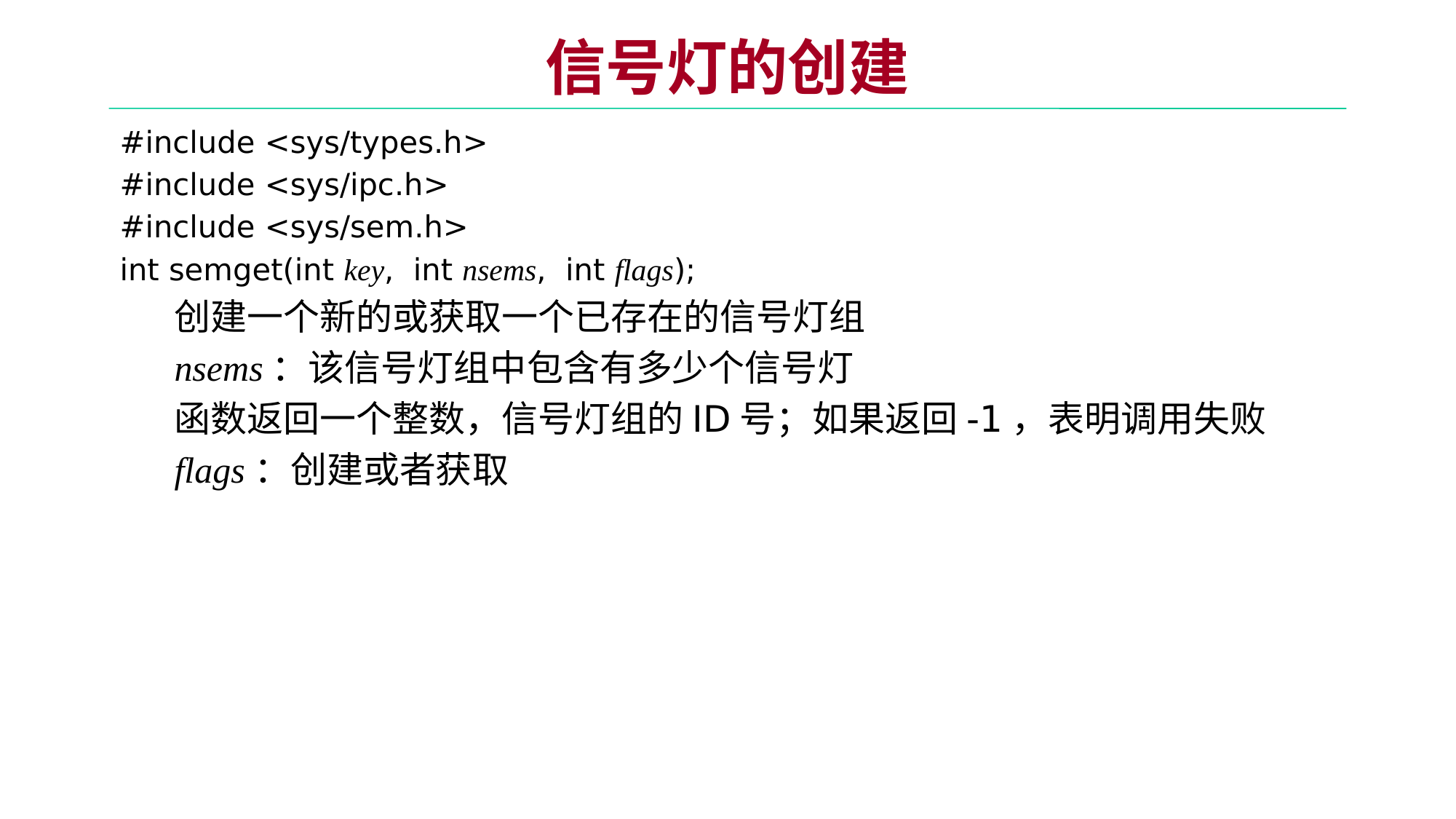

# 信号灯的创建
#include <sys/types.h>
#include <sys/ipc.h>
#include <sys/sem.h>
int semget(int key,  int nsems,  int flags);
创建一个新的或获取一个已存在的信号灯组
nsems：该信号灯组中包含有多少个信号灯
函数返回一个整数，信号灯组的ID号；如果返回-1，表明调用失败
flags：创建或者获取